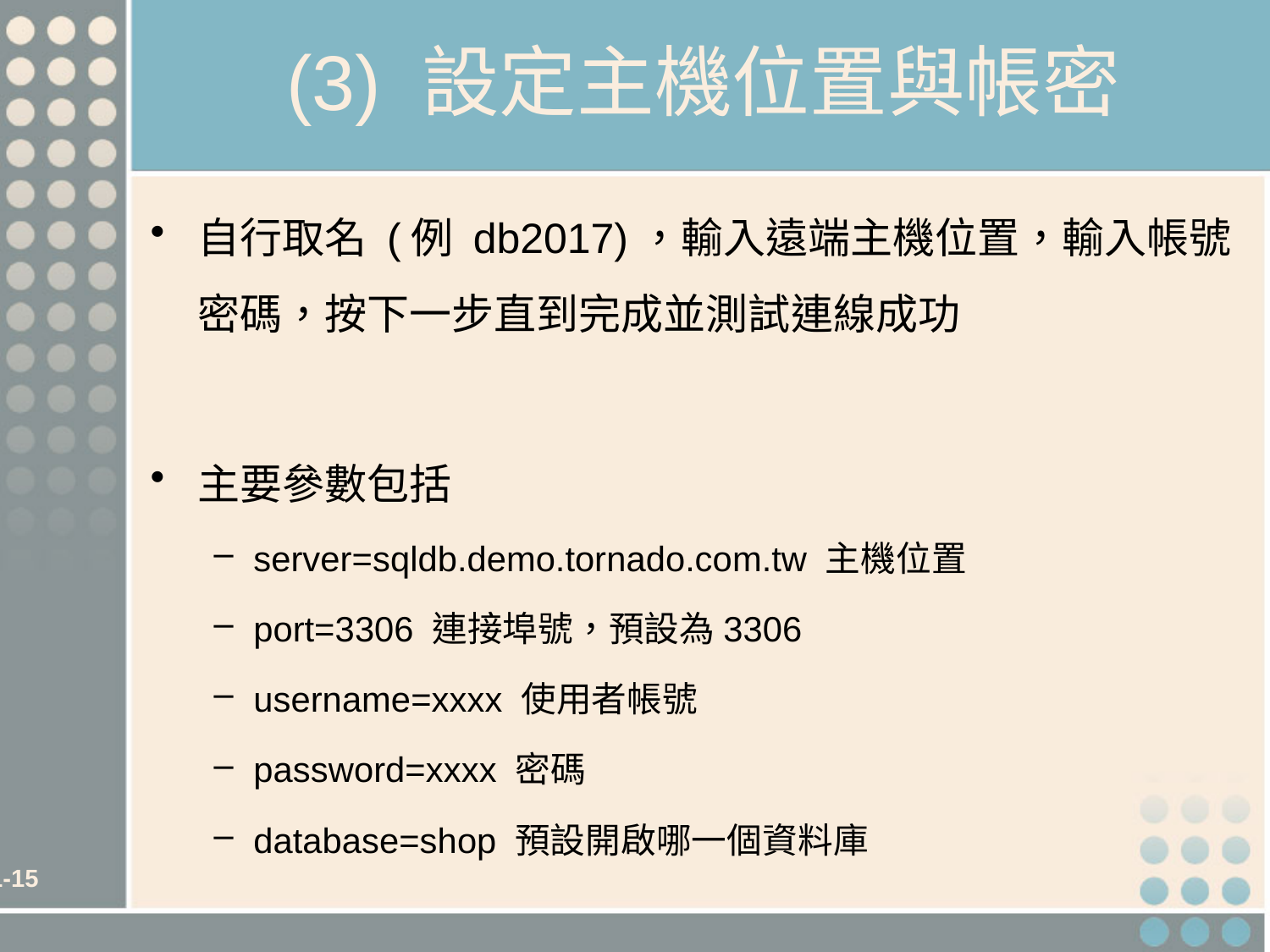

# (3) 設定主機位置與帳密
自行取名 (例 db2017)，輸入遠端主機位置，輸入帳號密碼，按下一步直到完成並測試連線成功

主要參數包括
server=sqldb.demo.tornado.com.tw 主機位置
port=3306 連接埠號，預設為3306
username=xxxx 使用者帳號
password=xxxx 密碼
database=shop 預設開啟哪一個資料庫